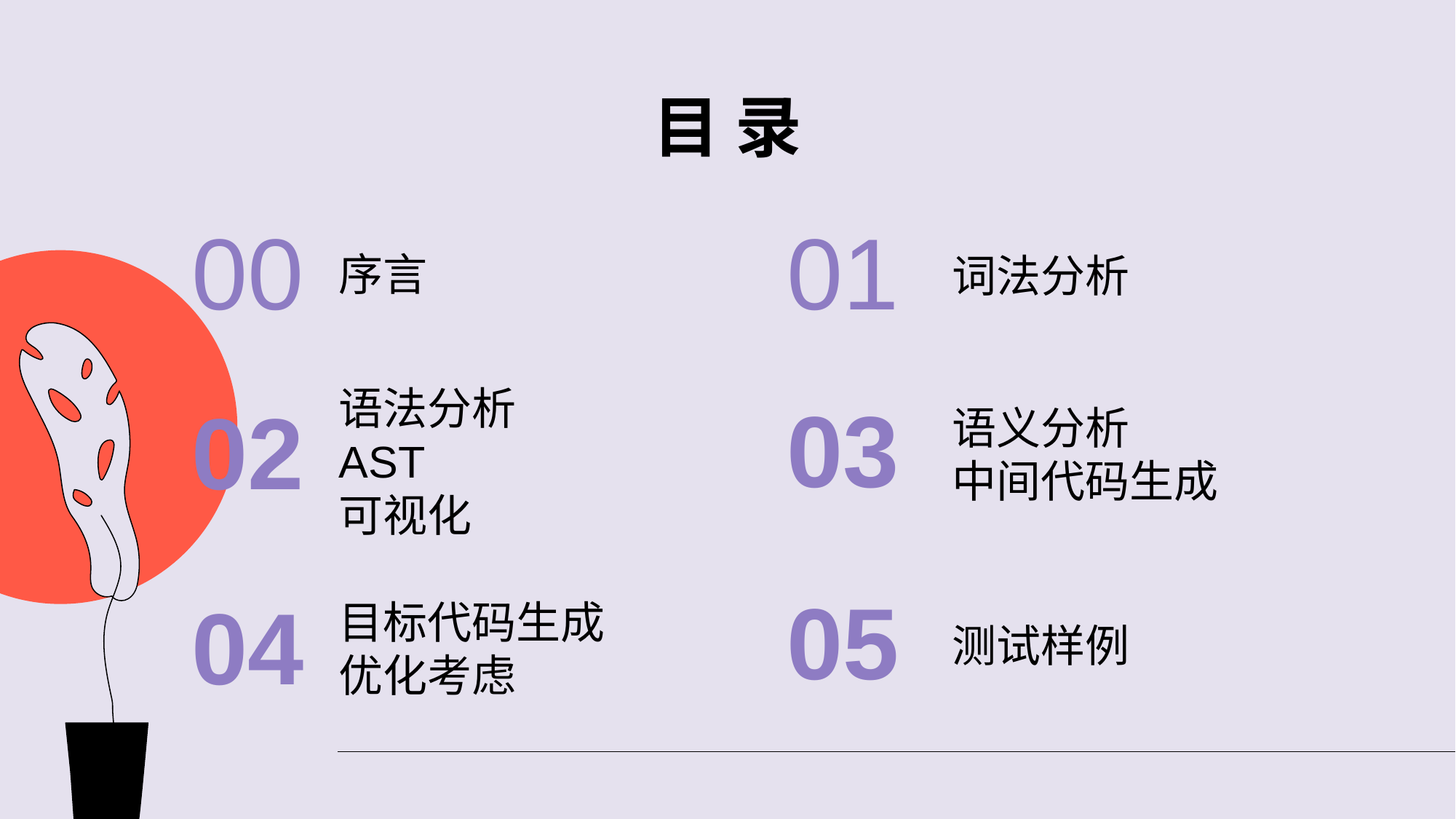

# 目 录
00
01
序言
词法分析
语法分析
AST
可视化
语义分析
中间代码生成
03
02
目标代码生成
优化考虑
05
测试样例
04